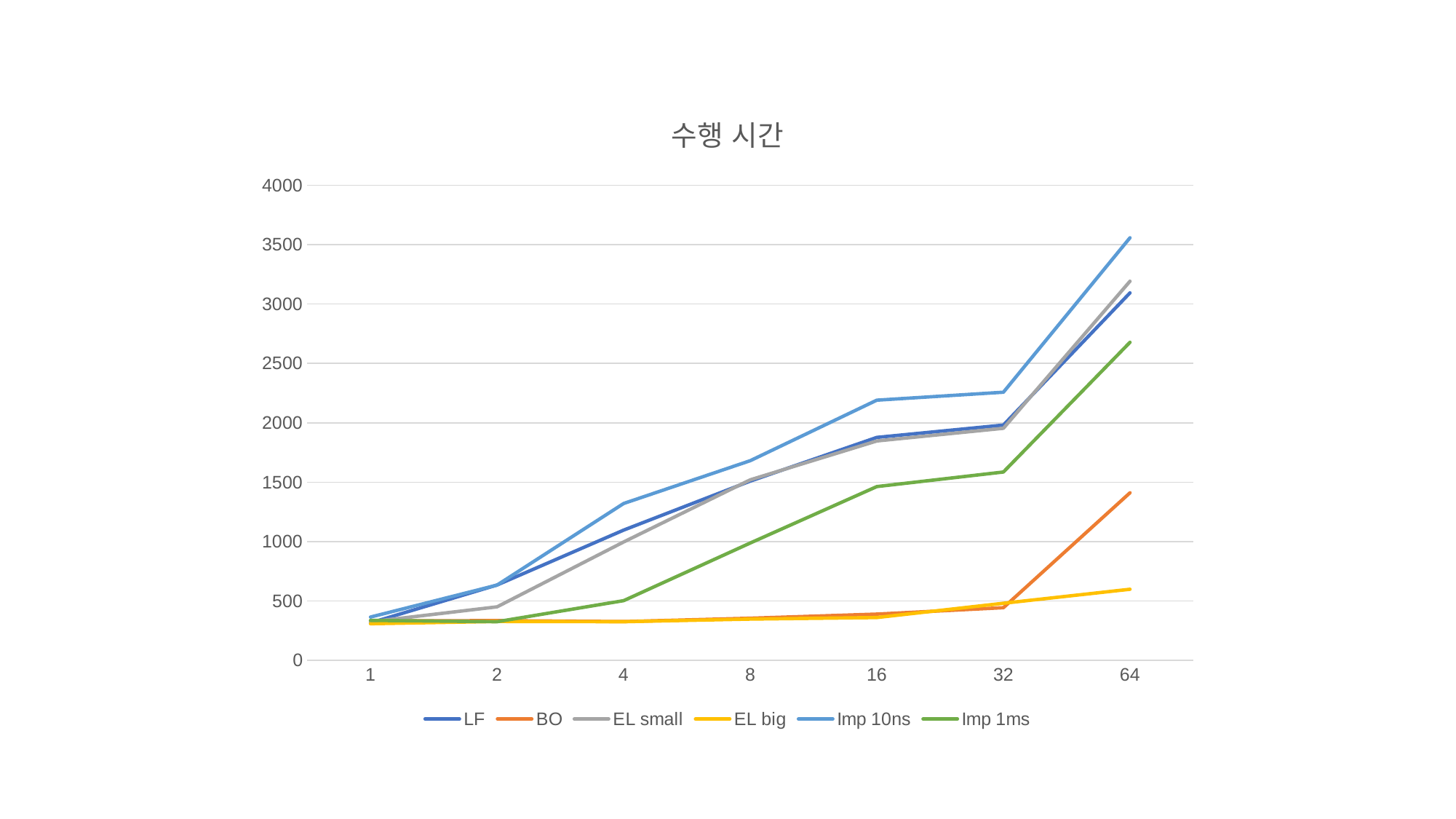

### Chart: 수행 시간

| Category | LF | BO | EL small | EL big | Imp 10ns | Imp 1ms |
|---|---|---|---|---|---|---|
| 1 | 316.0 | 333.0 | 325.0 | 309.0 | 365.0 | 337.0 |
| 2 | 635.0 | 335.0 | 451.0 | 328.0 | 634.0 | 326.0 |
| 4 | 1097.0 | 327.0 | 997.0 | 326.0 | 1321.0 | 503.0 |
| 8 | 1509.0 | 355.0 | 1520.0 | 348.0 | 1681.0 | 988.0 |
| 16 | 1877.0 | 390.0 | 1847.0 | 361.0 | 2191.0 | 1463.0 |
| 32 | 1981.0 | 444.0 | 1954.0 | 481.0 | 2258.0 | 1586.0 |
| 64 | 3094.0 | 1411.0 | 3192.0 | 599.0 | 3558.0 | 2678.0 |